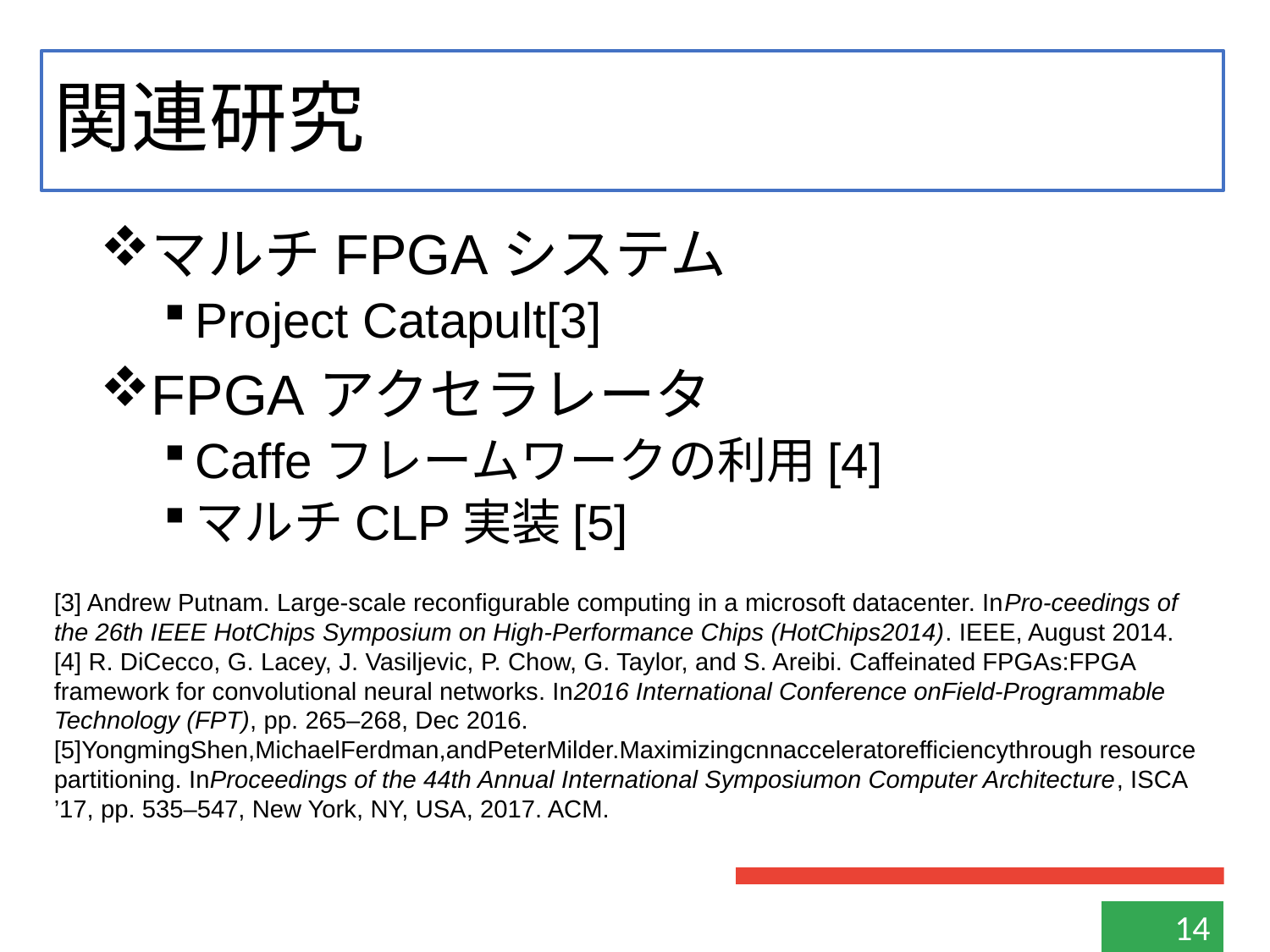

# 関連研究
マルチFPGAシステム
Project Catapult[3]
FPGAアクセラレータ
Caffeフレームワークの利用[4]
マルチCLP実装[5]
[3] Andrew Putnam. Large-scale reconfigurable computing in a microsoft datacenter. InPro-ceedings of the 26th IEEE HotChips Symposium on High-Performance Chips (HotChips2014). IEEE, August 2014.
[4] R. DiCecco, G. Lacey, J. Vasiljevic, P. Chow, G. Taylor, and S. Areibi. Caffeinated FPGAs:FPGA framework for convolutional neural networks. In2016 International Conference onField-Programmable Technology (FPT), pp. 265–268, Dec 2016.
[5]YongmingShen,MichaelFerdman,andPeterMilder.Maximizingcnnacceleratorefficiencythrough resource partitioning. InProceedings of the 44th Annual International Symposiumon Computer Architecture, ISCA ’17, pp. 535–547, New York, NY, USA, 2017. ACM.
14